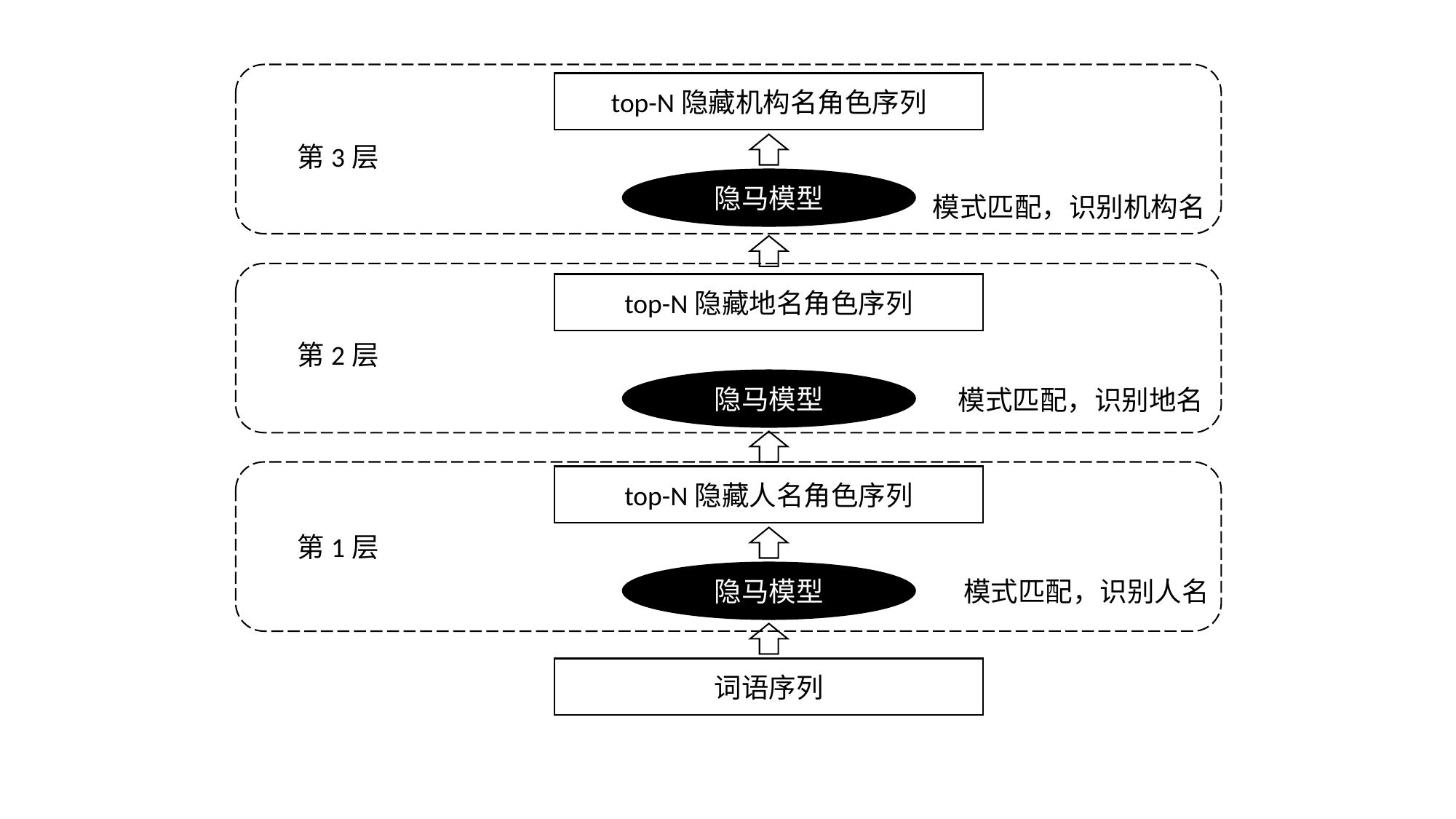

top-N隐藏机构名角色序列
第3层

隐马模型
模式匹配，识别机构名

top-N隐藏地名角色序列
第2层
隐马模型
模式匹配，识别地名

top-N隐藏人名角色序列
第1层

隐马模型
模式匹配，识别人名

词语序列